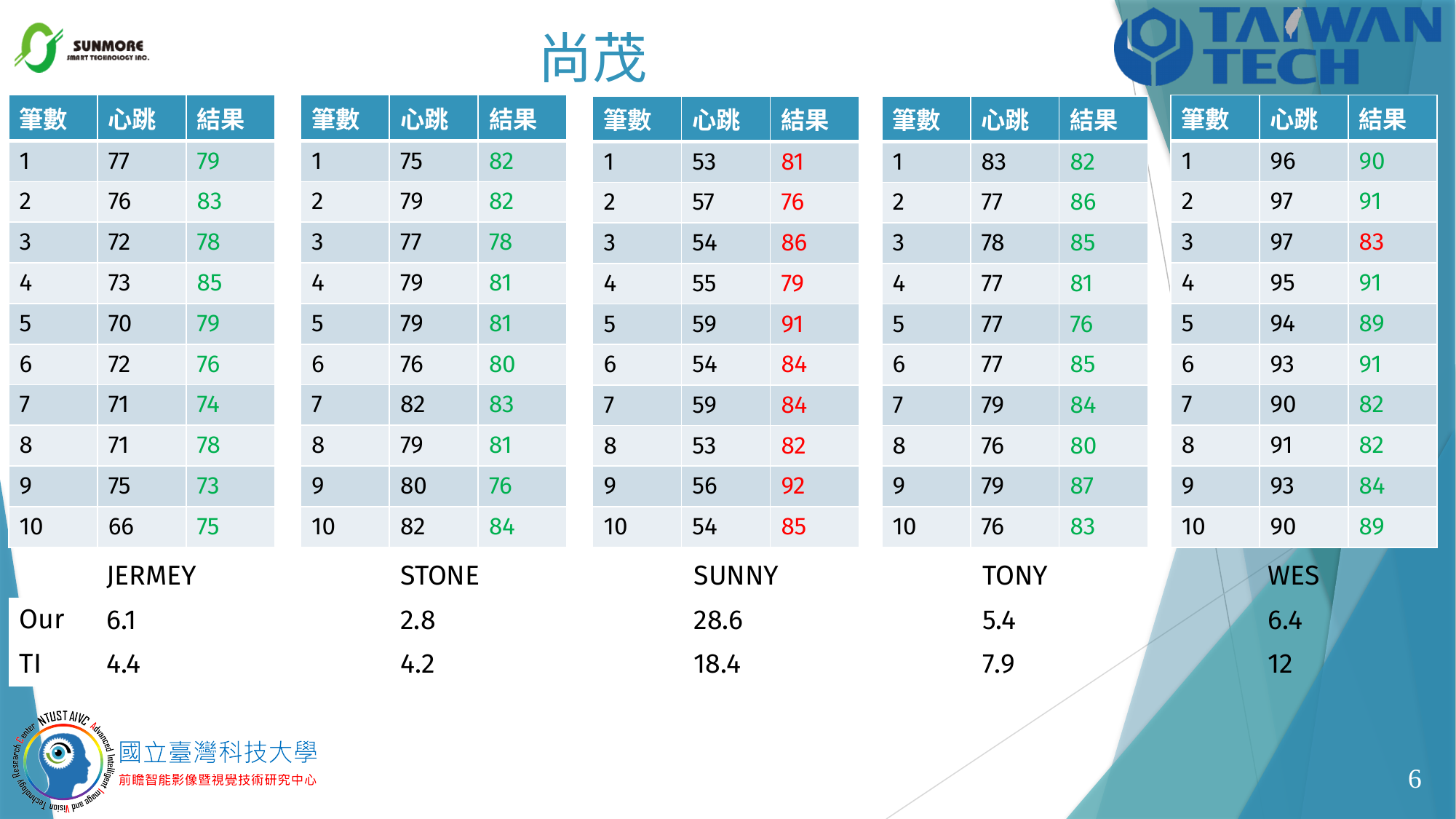

# 尚茂
| 筆數 | 心跳 | 結果 |
| --- | --- | --- |
| 1 | 96 | 90 |
| 2 | 97 | 91 |
| 3 | 97 | 83 |
| 4 | 95 | 91 |
| 5 | 94 | 89 |
| 6 | 93 | 91 |
| 7 | 90 | 82 |
| 8 | 91 | 82 |
| 9 | 93 | 84 |
| 10 | 90 | 89 |
| 筆數 | 心跳 | 結果 |
| --- | --- | --- |
| 1 | 77 | 79 |
| 2 | 76 | 83 |
| 3 | 72 | 78 |
| 4 | 73 | 85 |
| 5 | 70 | 79 |
| 6 | 72 | 76 |
| 7 | 71 | 74 |
| 8 | 71 | 78 |
| 9 | 75 | 73 |
| 10 | 66 | 75 |
| 筆數 | 心跳 | 結果 |
| --- | --- | --- |
| 1 | 75 | 82 |
| 2 | 79 | 82 |
| 3 | 77 | 78 |
| 4 | 79 | 81 |
| 5 | 79 | 81 |
| 6 | 76 | 80 |
| 7 | 82 | 83 |
| 8 | 79 | 81 |
| 9 | 80 | 76 |
| 10 | 82 | 84 |
| 筆數 | 心跳 | 結果 |
| --- | --- | --- |
| 1 | 53 | 81 |
| 2 | 57 | 76 |
| 3 | 54 | 86 |
| 4 | 55 | 79 |
| 5 | 59 | 91 |
| 6 | 54 | 84 |
| 7 | 59 | 84 |
| 8 | 53 | 82 |
| 9 | 56 | 92 |
| 10 | 54 | 85 |
| 筆數 | 心跳 | 結果 |
| --- | --- | --- |
| 1 | 83 | 82 |
| 2 | 77 | 86 |
| 3 | 78 | 85 |
| 4 | 77 | 81 |
| 5 | 77 | 76 |
| 6 | 77 | 85 |
| 7 | 79 | 84 |
| 8 | 76 | 80 |
| 9 | 79 | 87 |
| 10 | 76 | 83 |
|  | JERMEY | STONE | SUNNY | TONY | WES |
| --- | --- | --- | --- | --- | --- |
| Our | 6.1 | 2.8 | 28.6 | 5.4 | 6.4 |
| TI | 4.4 | 4.2 | 18.4 | 7.9 | 12 |
6